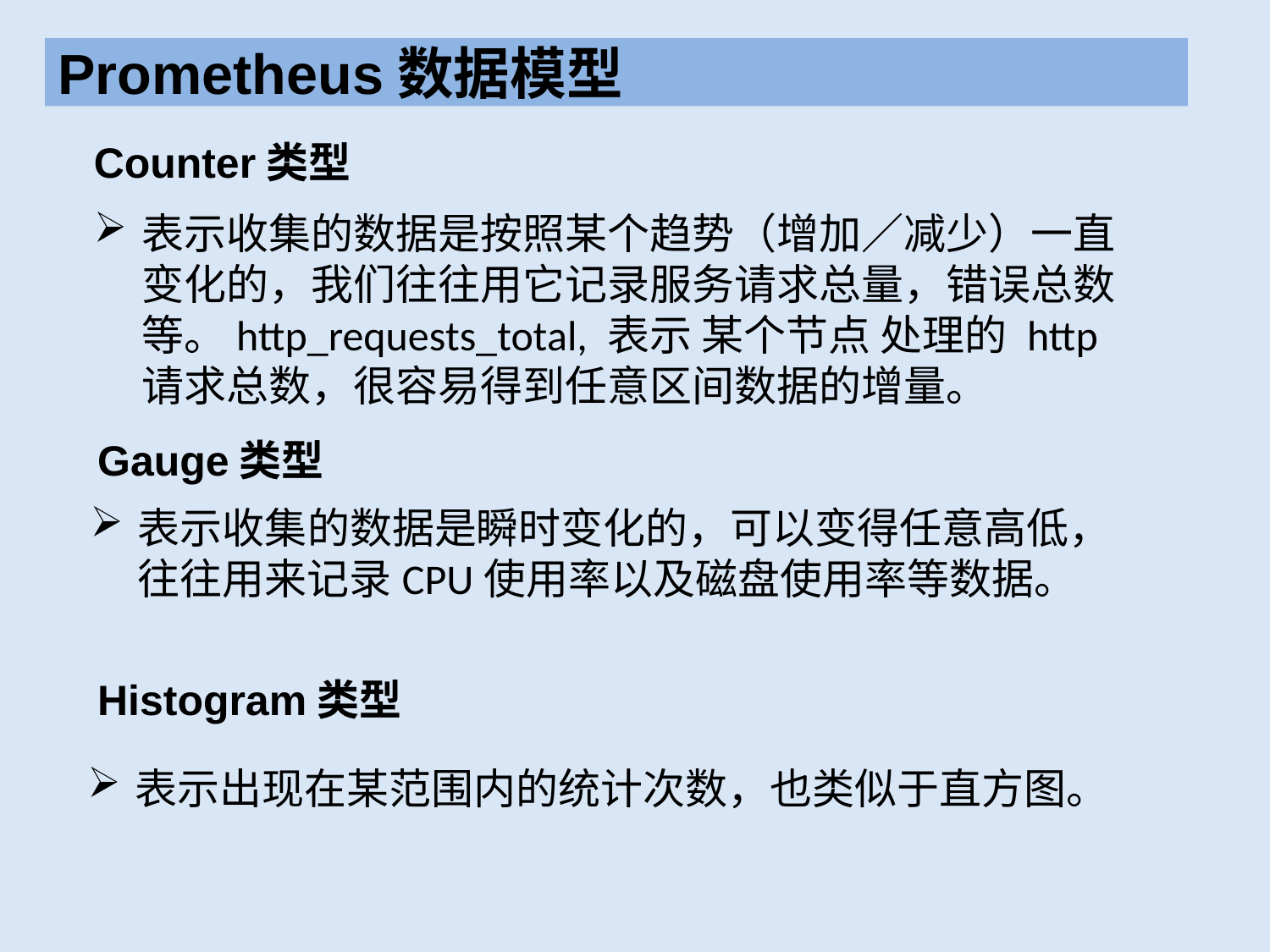

Prometheus数据模型
Counter类型
表示收集的数据是按照某个趋势（增加／减少）一直变化的，我们往往用它记录服务请求总量，错误总数等。http_requests_total, 表示 某个节点 处理的 http 请求总数，很容易得到任意区间数据的增量。
Gauge类型
表示收集的数据是瞬时变化的，可以变得任意高低，往往用来记录CPU使用率以及磁盘使用率等数据。
Histogram类型
表示出现在某范围内的统计次数，也类似于直方图。